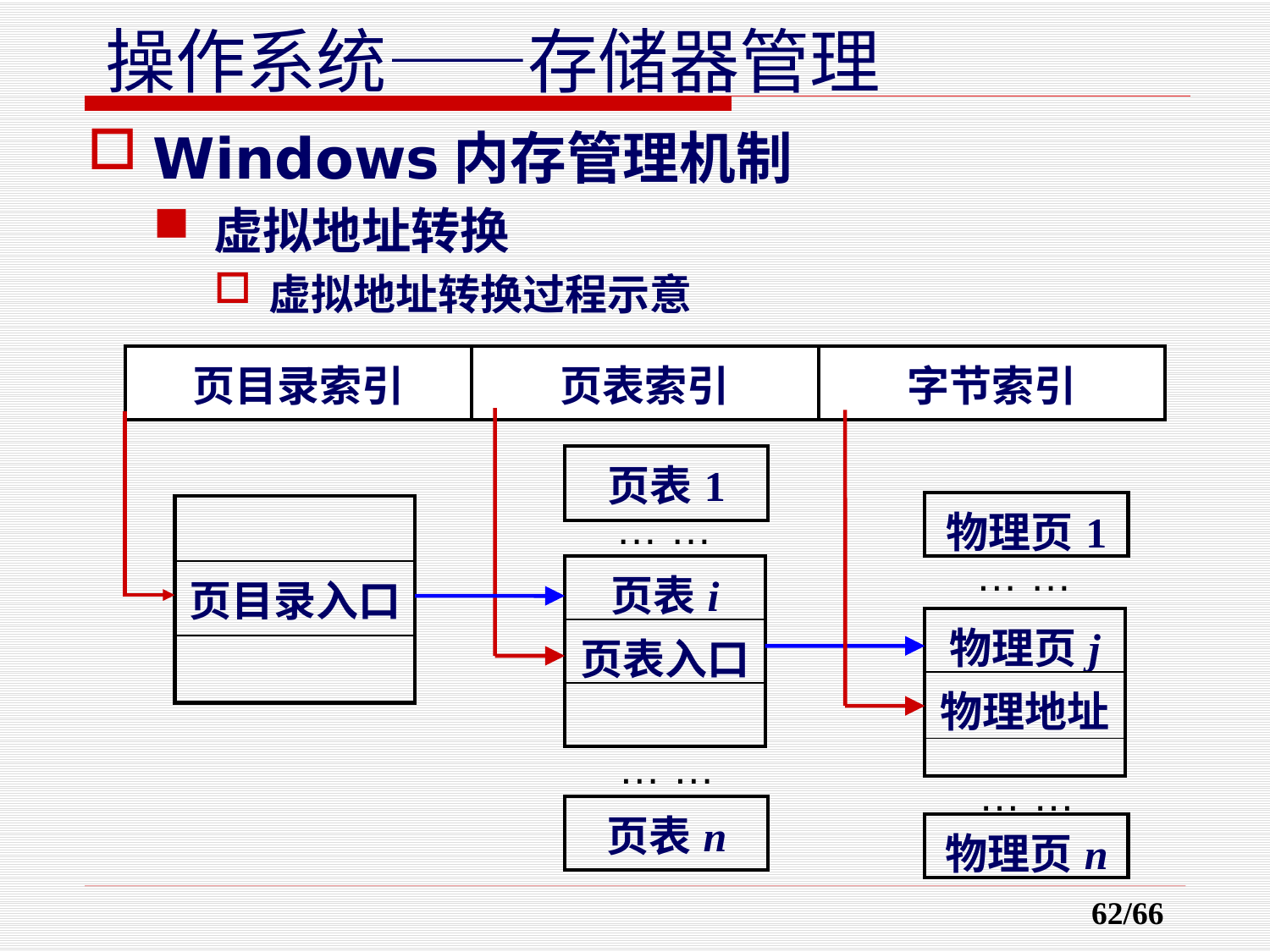

Windows内存管理机制
虚拟地址转换
虚拟地址转换过程示意
| 页目录索引 | 页表索引 | 字节索引 |
| --- | --- | --- |

| 页表1 |
| --- |
| 物理页1 |
| --- |
|  |
| --- |
| 页目录入口 |
|  |
… …
… …
| 页表i |
| --- |
| 页表入口 |
|  |

| 物理页j |
| --- |
| 物理地址 |
|  |

… …
… …
| 页表n |
| --- |
| 物理页n |
| --- |